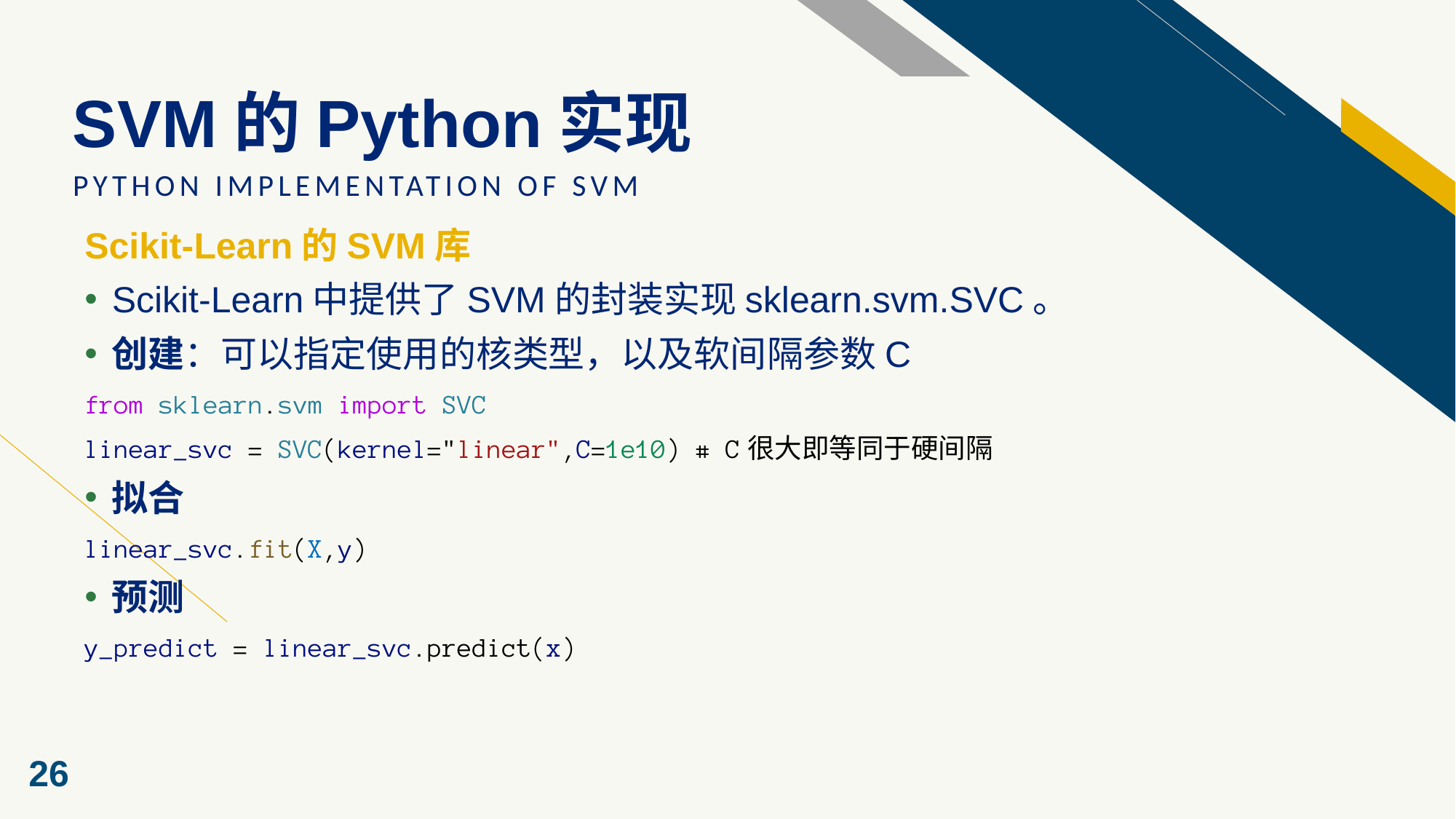

# SVM的Python实现
PYTHON IMPLEMENTATION OF SVM
Scikit-Learn的SVM库
Scikit-Learn中提供了SVM的封装实现sklearn.svm.SVC。
创建：可以指定使用的核类型，以及软间隔参数C
from sklearn.svm import SVC
linear_svc = SVC(kernel="linear",C=1e10) # C很大即等同于硬间隔
拟合
linear_svc.fit(X,y)
预测
y_predict = linear_svc.predict(x)

26